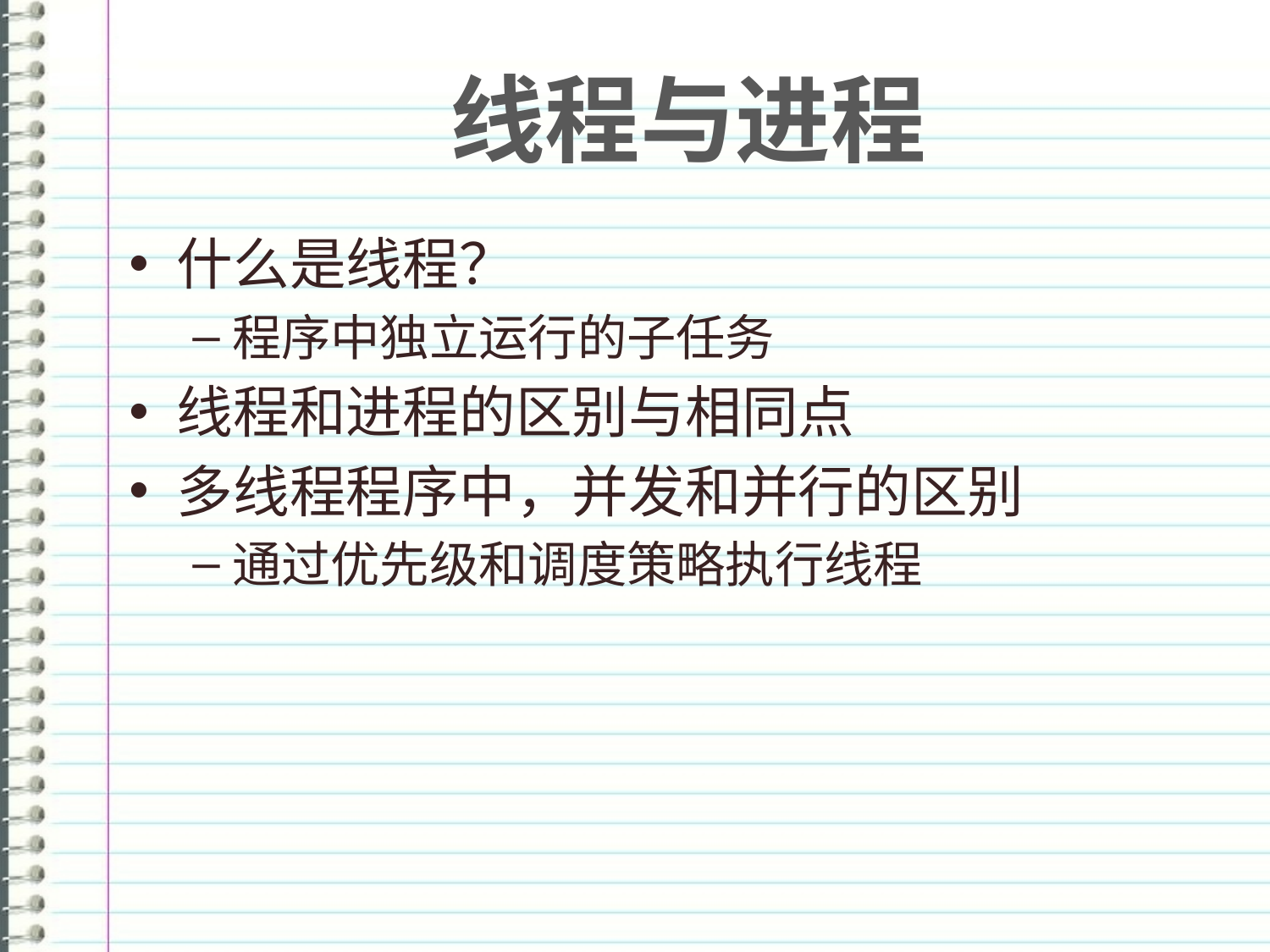

# 线程与进程
什么是线程？
程序中独立运行的子任务
线程和进程的区别与相同点
多线程程序中，并发和并行的区别
通过优先级和调度策略执行线程